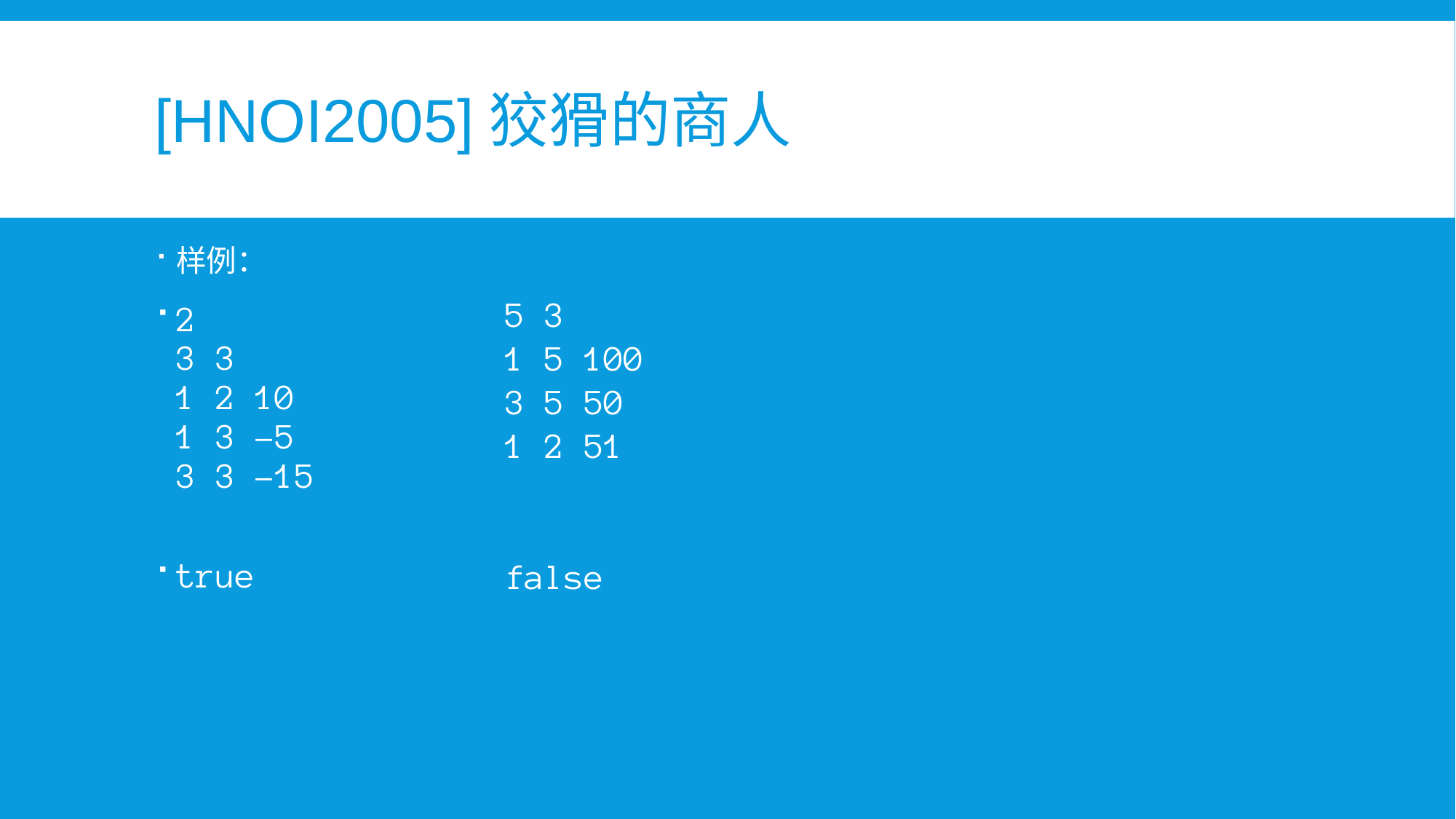

# [HNOI2005]狡猾的商人
样例：
2
3 3
1 2 10
1 3 -5
3 3 -15
true

5 3
1 5 100
3 5 50
1 2 51

false